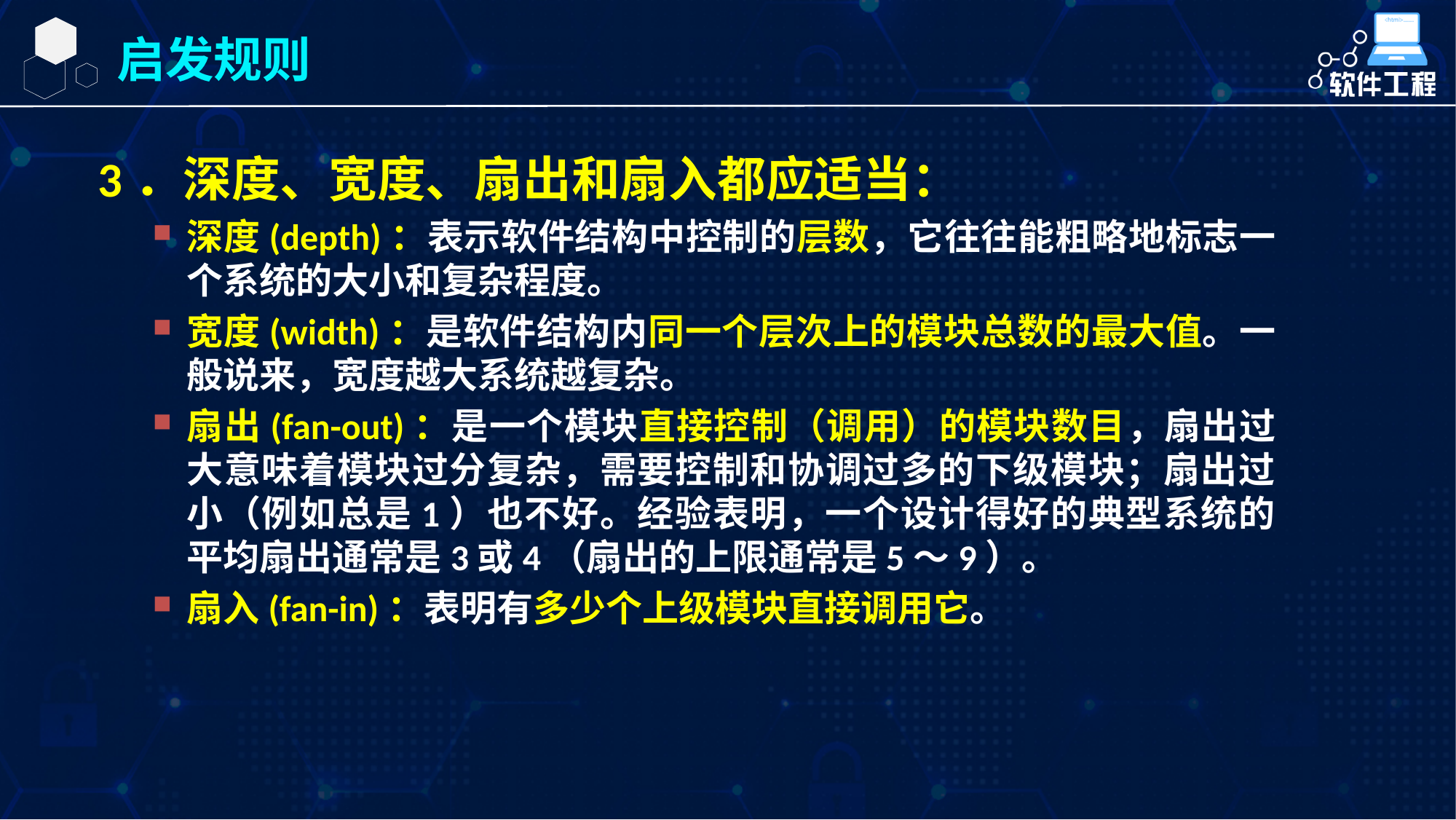

启发规则
3．深度、宽度、扇出和扇入都应适当：
深度(depth)：表示软件结构中控制的层数，它往往能粗略地标志一个系统的大小和复杂程度。
宽度(width)：是软件结构内同一个层次上的模块总数的最大值。一般说来，宽度越大系统越复杂。
扇出(fan-out)：是一个模块直接控制（调用）的模块数目，扇出过大意味着模块过分复杂，需要控制和协调过多的下级模块；扇出过小（例如总是1）也不好。经验表明，一个设计得好的典型系统的平均扇出通常是3或4（扇出的上限通常是5～9）。
扇入(fan-in)：表明有多少个上级模块直接调用它。